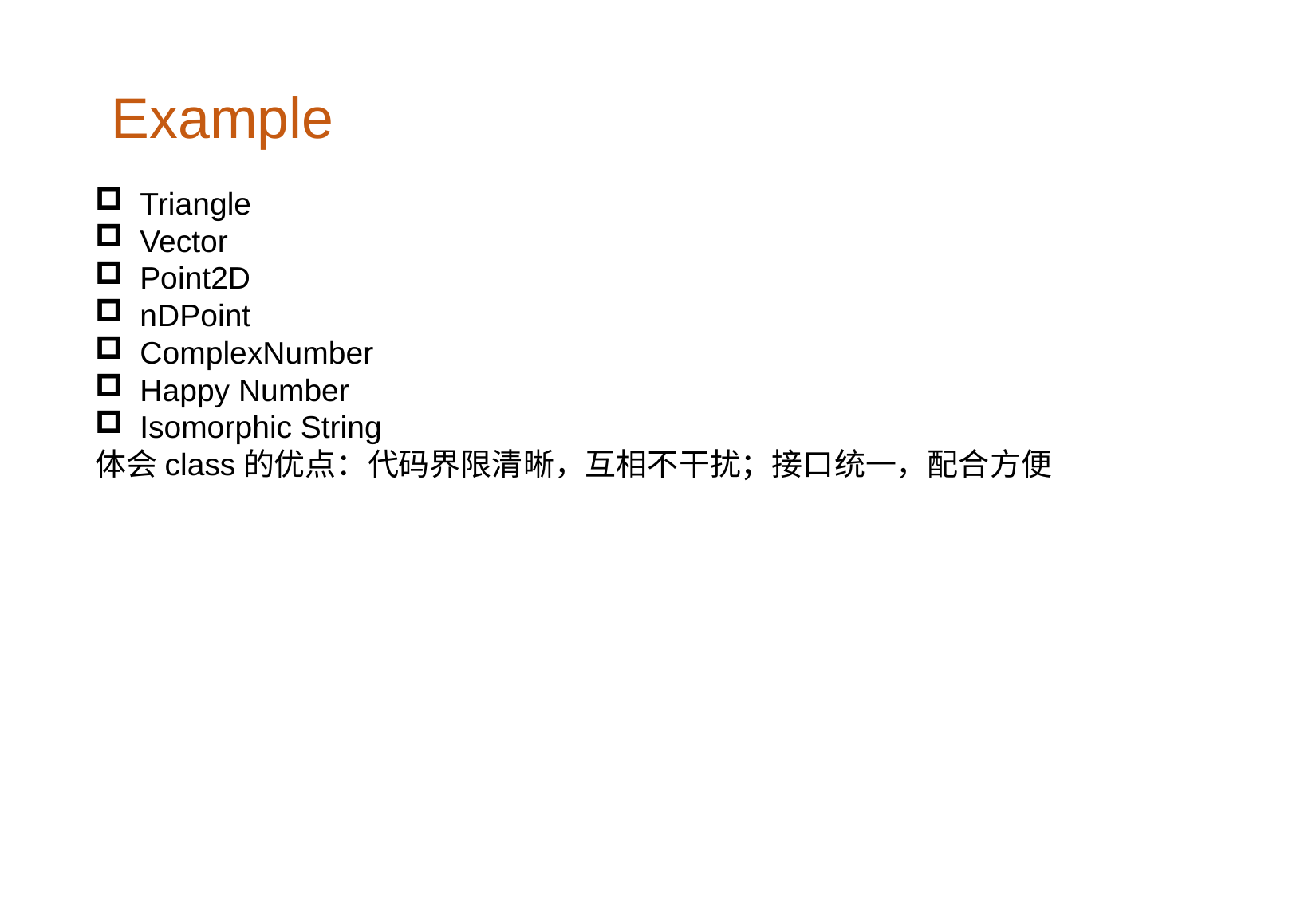

Example
Triangle
Vector
Point2D
nDPoint
ComplexNumber
Happy Number
Isomorphic String
体会class的优点：代码界限清晰，互相不干扰；接口统一，配合方便